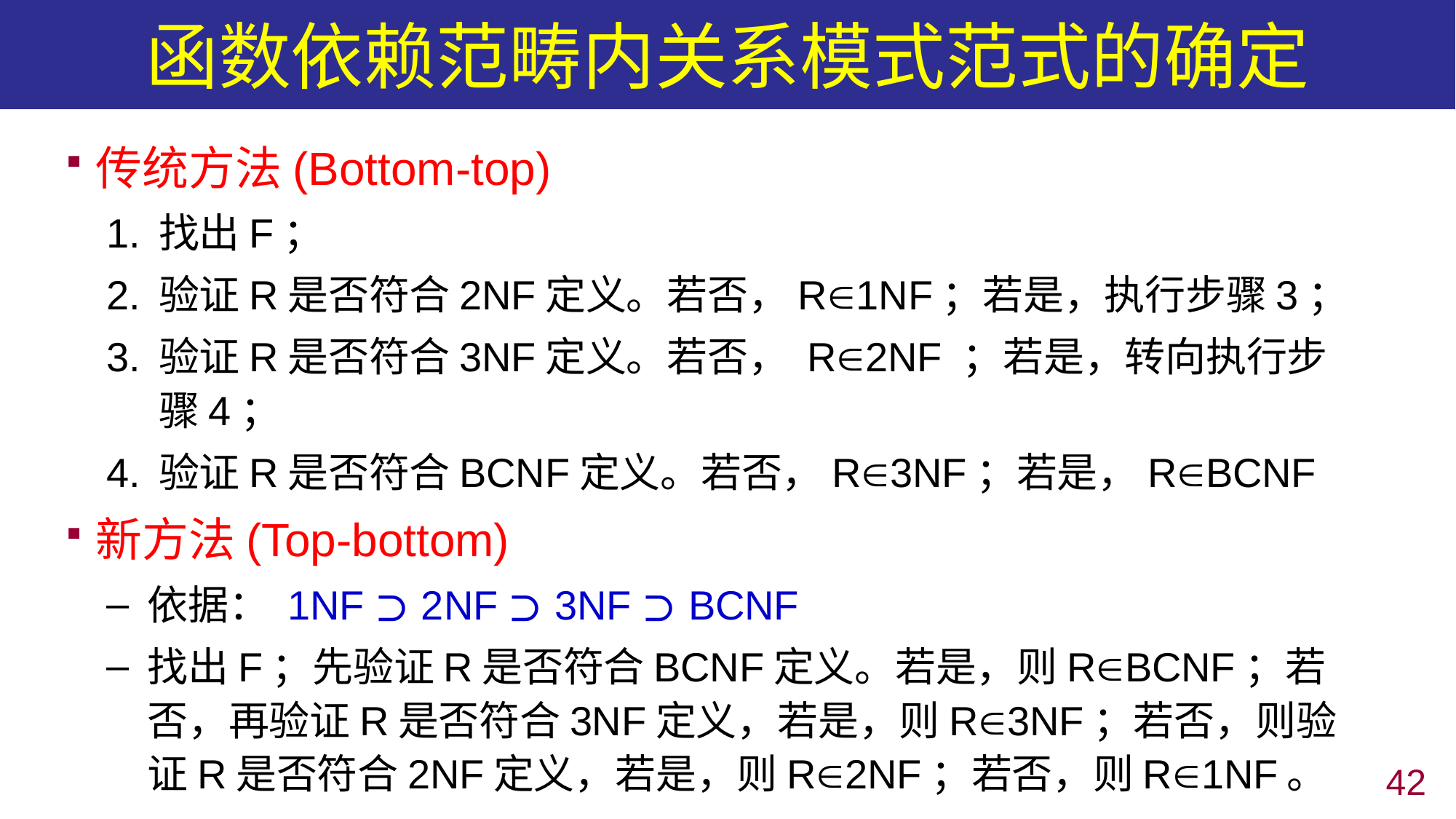

# 函数依赖范畴内关系模式范式的确定
传统方法(Bottom-top)
找出F；
验证R是否符合2NF定义。若否，R∈1NF；若是，执行步骤3；
验证R是否符合3NF定义。若否， R∈2NF ；若是，转向执行步骤4；
验证R是否符合BCNF定义。若否，R∈3NF；若是，R∈BCNF
新方法(Top-bottom)
依据： 1NF ⊃ 2NF ⊃ 3NF ⊃ BCNF
找出F；先验证R是否符合BCNF定义。若是，则R∈BCNF；若否，再验证R是否符合3NF定义，若是，则R∈3NF；若否，则验证R是否符合2NF定义，若是，则R∈2NF；若否，则R∈1NF。
42